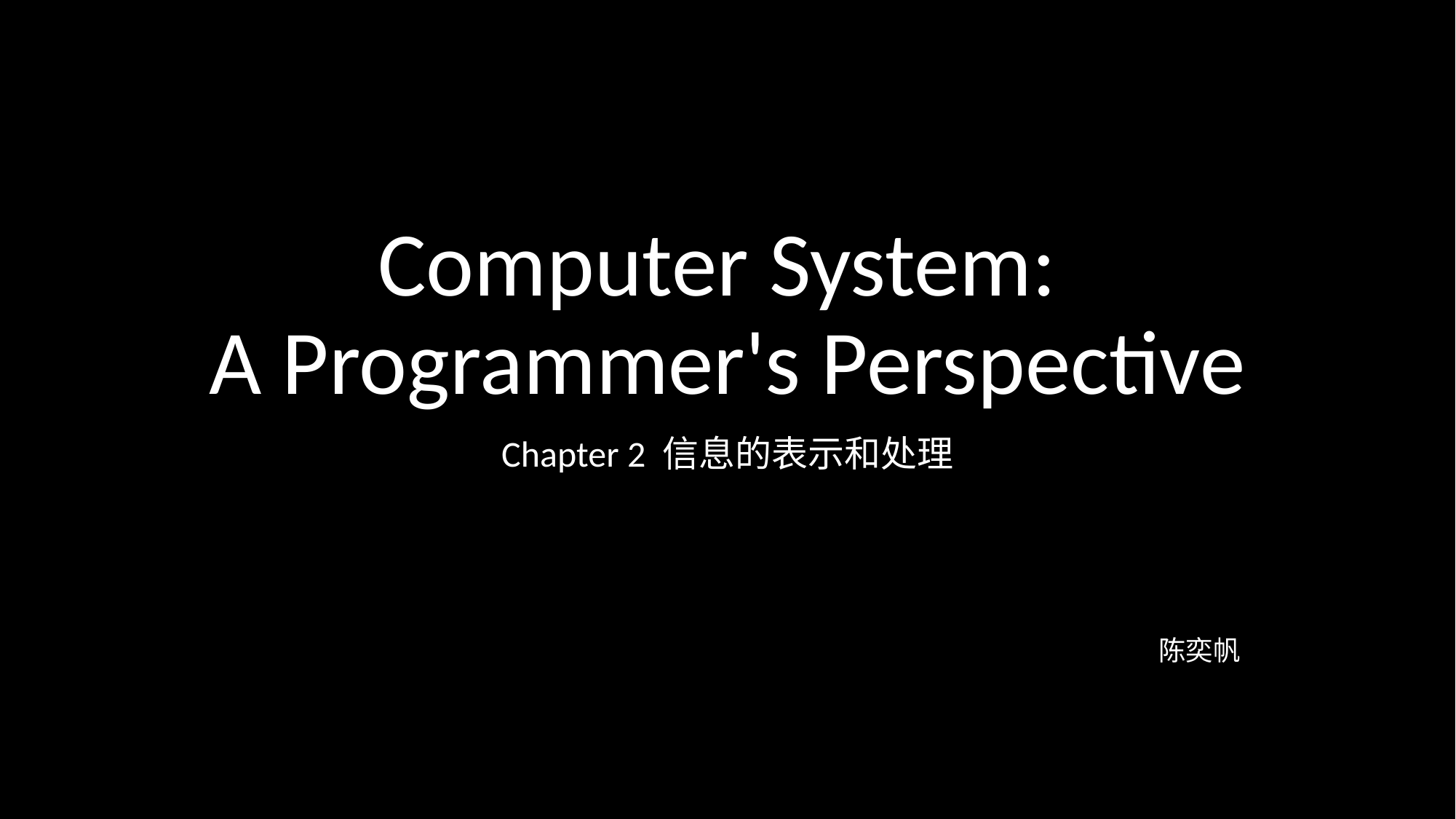

# Computer System: A Programmer's Perspective
Chapter 2 信息的表示和处理

陈奕帆